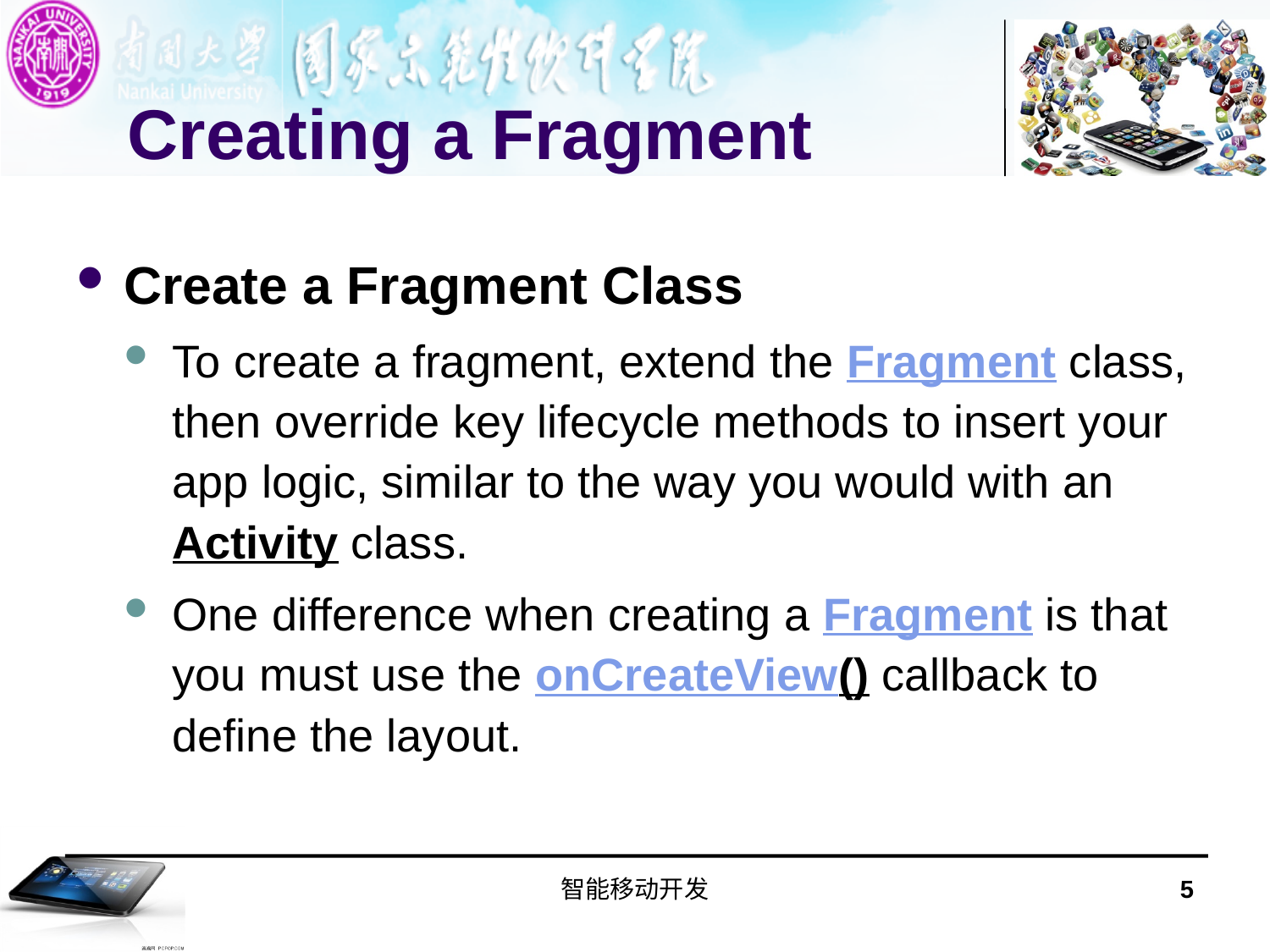

# Creating a Fragment
Create a Fragment Class
To create a fragment, extend the Fragment class, then override key lifecycle methods to insert your app logic, similar to the way you would with an Activity class.
One difference when creating a Fragment is that you must use the onCreateView() callback to define the layout.
智能移动开发
5